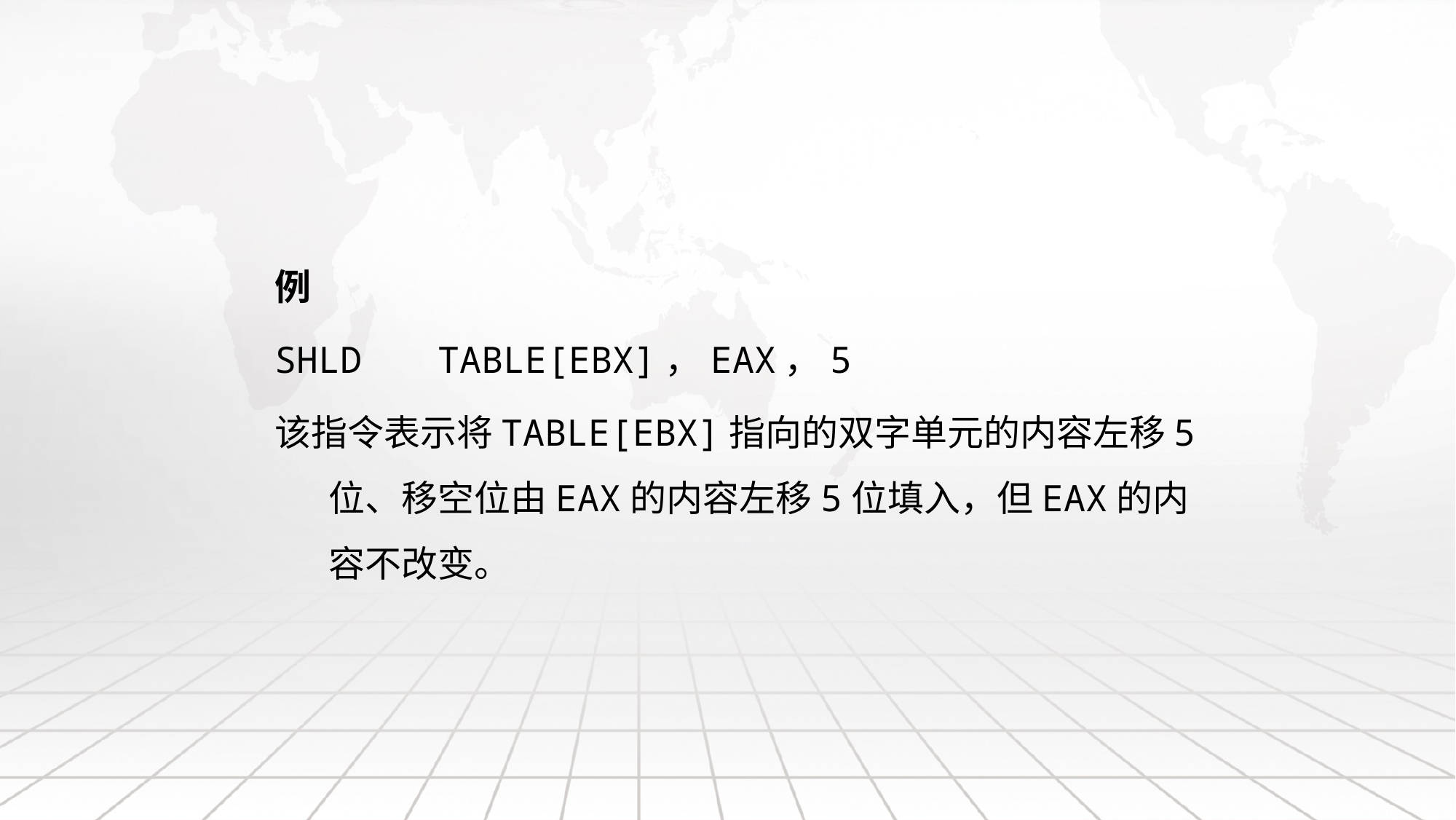

例
SHLD	TABLE[EBX]，EAX，5
该指令表示将TABLE[EBX]指向的双字单元的内容左移5位、移空位由EAX的内容左移5位填入，但EAX的内容不改变。